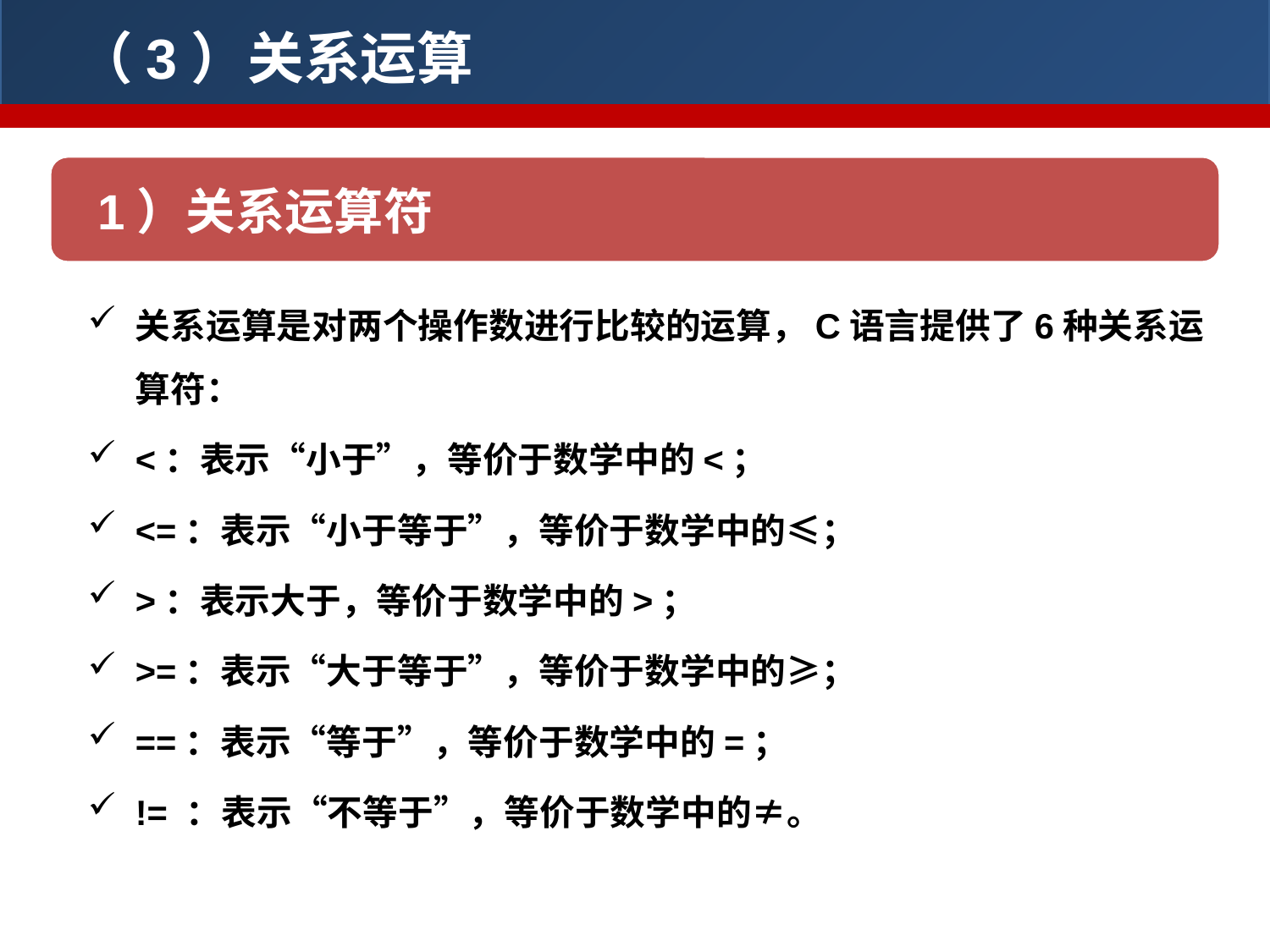

（3）关系运算

1）关系运算符

关系运算是对两个操作数进行比较的运算，C语言提供了6种关系运算符：
<：表示“小于”，等价于数学中的<；
<=：表示“小于等于”，等价于数学中的≤；
>：表示大于，等价于数学中的>；
>=：表示“大于等于”，等价于数学中的≥；
==：表示“等于”，等价于数学中的=；
!= ：表示“不等于”，等价于数学中的≠。